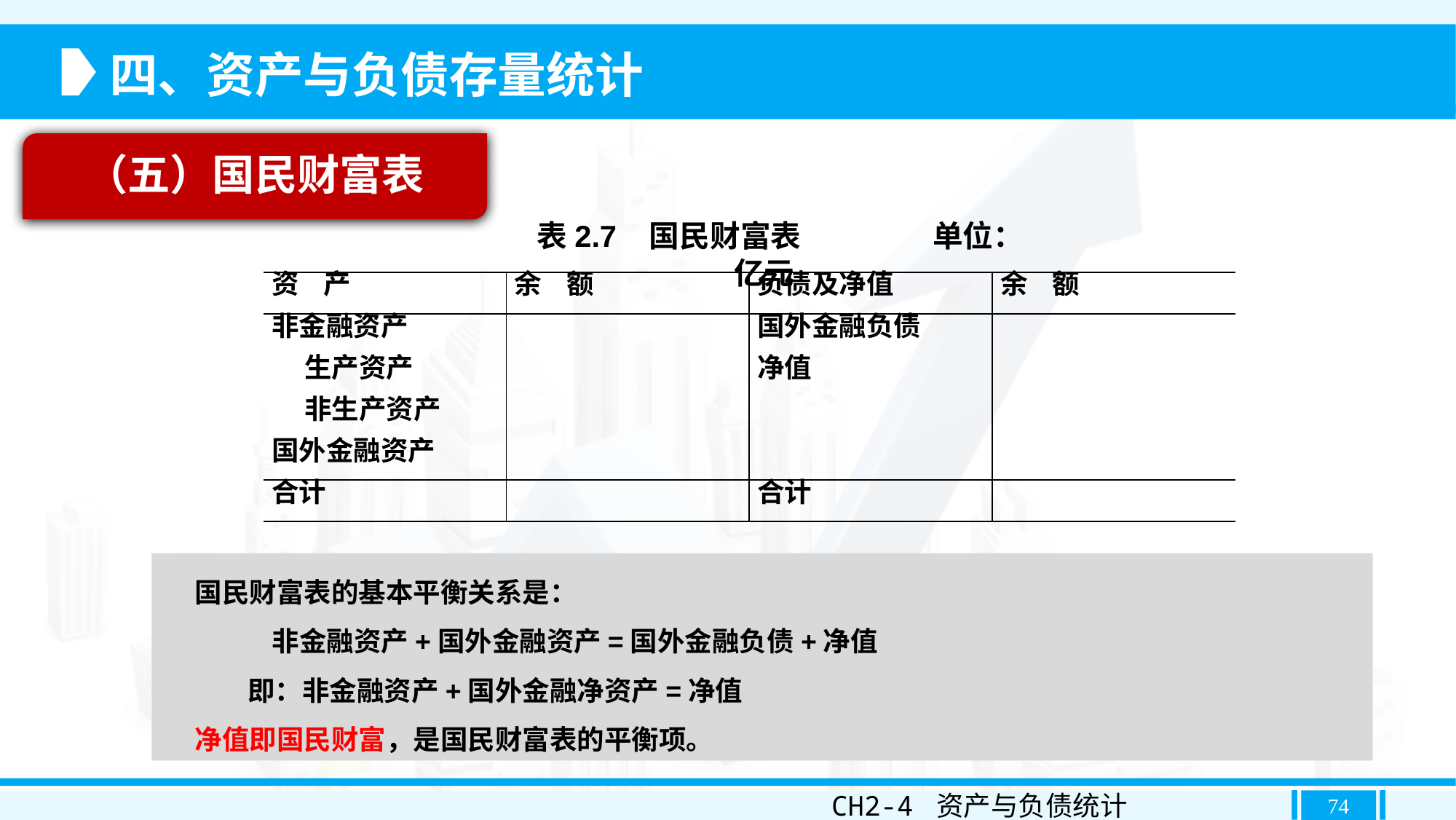

四、资产与负债存量统计

（五）国民财富表
表2.7   国民财富表                   单位：亿元
| 资 产 | 余 额 | 负债及净值 | 余 额 |
| --- | --- | --- | --- |
| 非金融资产 |  | 国外金融负债 |  |
| 生产资产 |  | 净值 |  |
| 非生产资产 |  |  |  |
| 国外金融资产 |  |  |  |
| 合计 |  | 合计 |  |
国民财富表的基本平衡关系是：
	非金融资产+国外金融资产=国外金融负债+净值
即：非金融资产+国外金融净资产=净值
净值即国民财富，是国民财富表的平衡项。
CH2-4 资产与负债统计
74